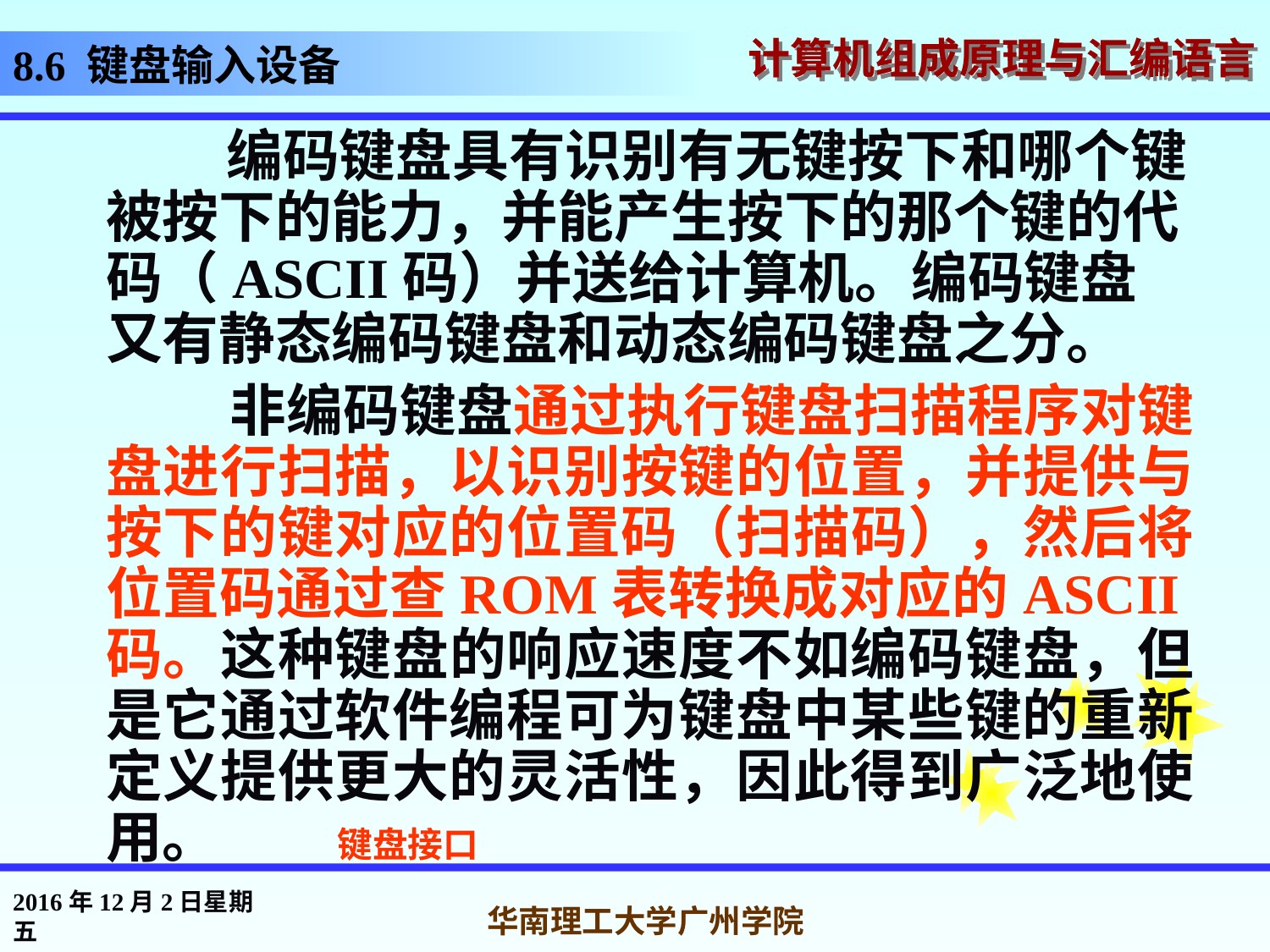

# 8.6 键盘输入设备
            编码键盘具有识别有无键按下和哪个键被按下的能力，并能产生按下的那个键的代码（ASCII码）并送给计算机。编码键盘又有静态编码键盘和动态编码键盘之分。
            非编码键盘通过执行键盘扫描程序对键盘进行扫描，以识别按键的位置，并提供与按下的键对应的位置码（扫描码），然后将位置码通过查ROM表转换成对应的ASCII码。这种键盘的响应速度不如编码键盘，但是它通过软件编程可为键盘中某些键的重新定义提供更大的灵活性，因此得到广泛地使用。
键盘接口
2016年12月2日星期五
华南理工大学广州学院